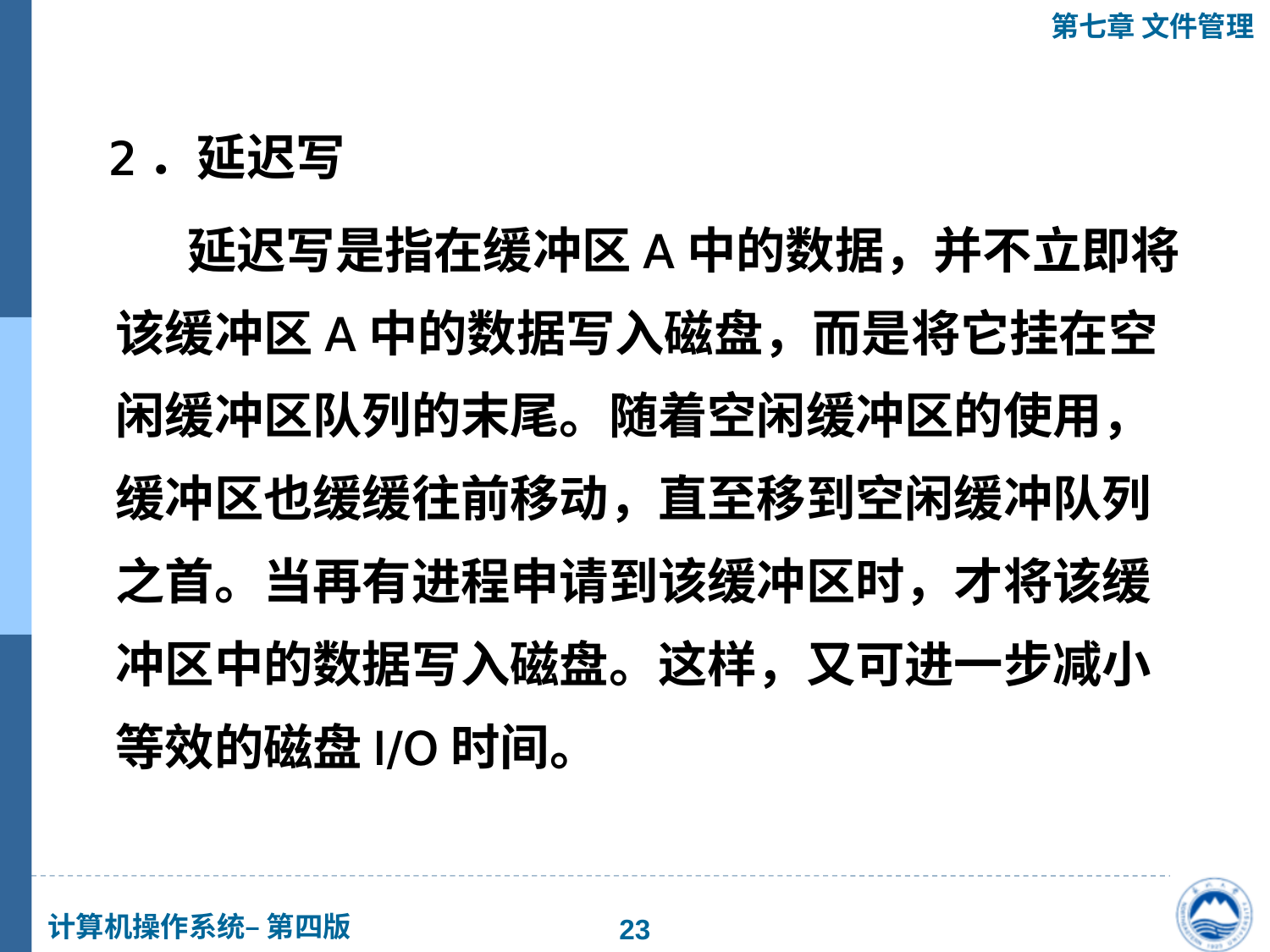

2．延迟写
　　 延迟写是指在缓冲区A中的数据，并不立即将该缓冲区A中的数据写入磁盘，而是将它挂在空闲缓冲区队列的末尾。随着空闲缓冲区的使用，缓冲区也缓缓往前移动，直至移到空闲缓冲队列之首。当再有进程申请到该缓冲区时，才将该缓冲区中的数据写入磁盘。这样，又可进一步减小等效的磁盘I/O时间。